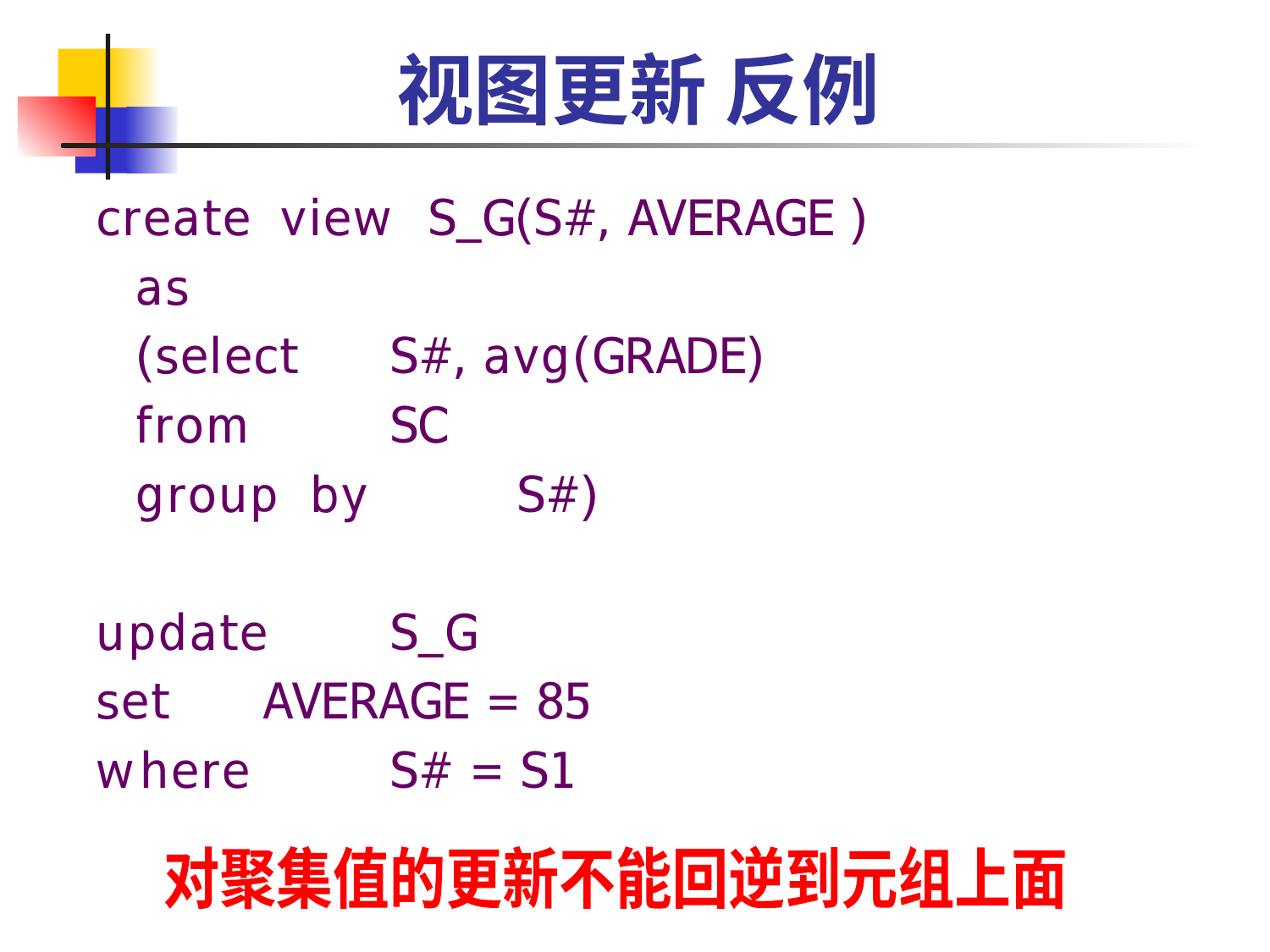

# 视图更新 反例
create  view  S_G(S#, AVERAGE )
	as
	(select	S#, avg(GRADE)
	from      	SC
	group  by  	S#)

update	S_G
set 	AVERAGE = 85
where 	S# = S1
对聚集值的更新不能回逆到元组上面